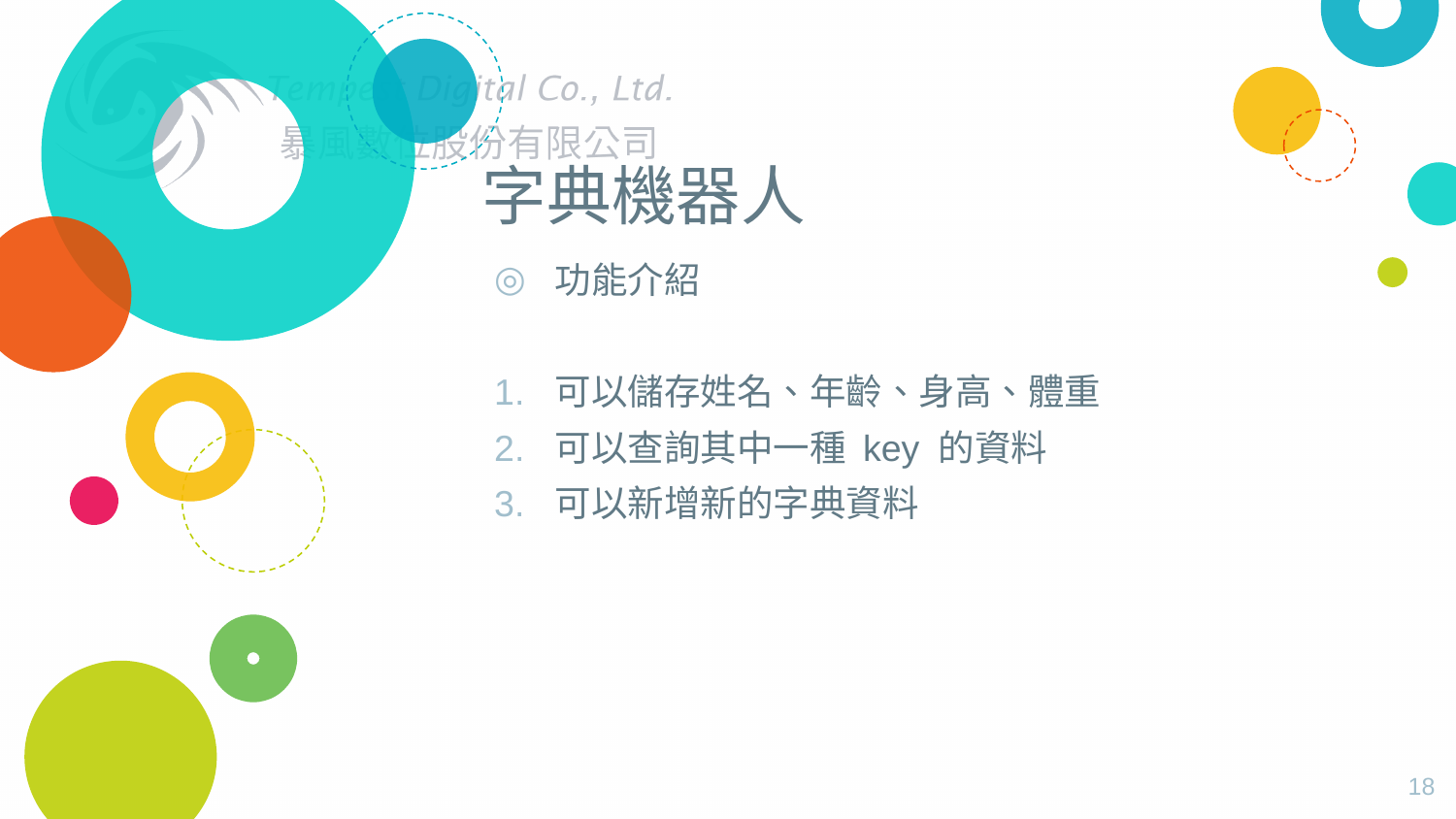

# 字典機器人
功能介紹

可以儲存姓名、年齡、身高、體重
可以查詢其中一種 key 的資料
可以新增新的字典資料

18